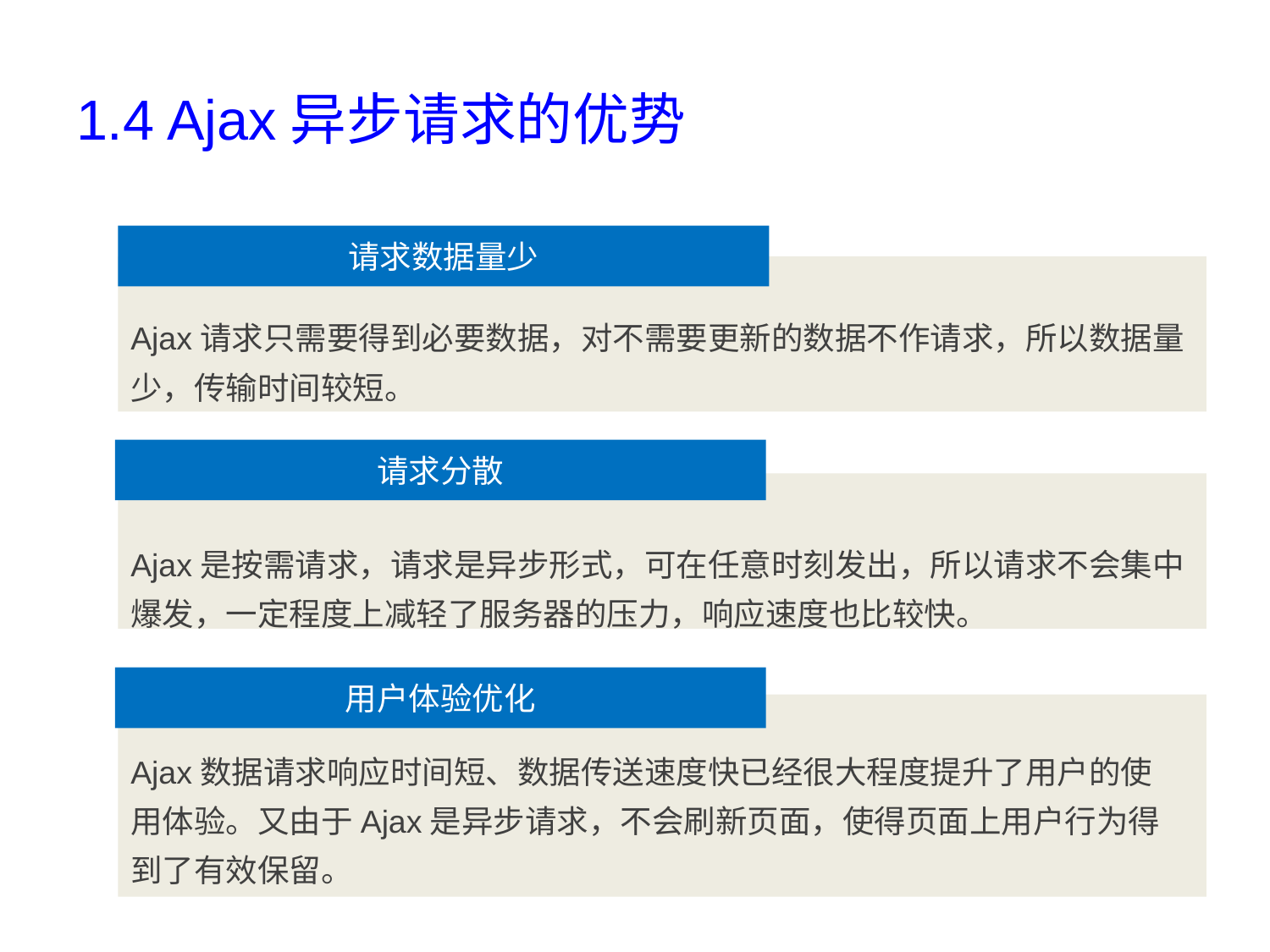

# 1.4 Ajax异步请求的优势
请求数据量少

Ajax请求只需要得到必要数据，对不需要更新的数据不作请求，所以数据量少，传输时间较短。
请求分散

Ajax是按需请求，请求是异步形式，可在任意时刻发出，所以请求不会集中爆发，一定程度上减轻了服务器的压力，响应速度也比较快。
用户体验优化

Ajax数据请求响应时间短、数据传送速度快已经很大程度提升了用户的使用体验。又由于Ajax是异步请求，不会刷新页面，使得页面上用户行为得到了有效保留。